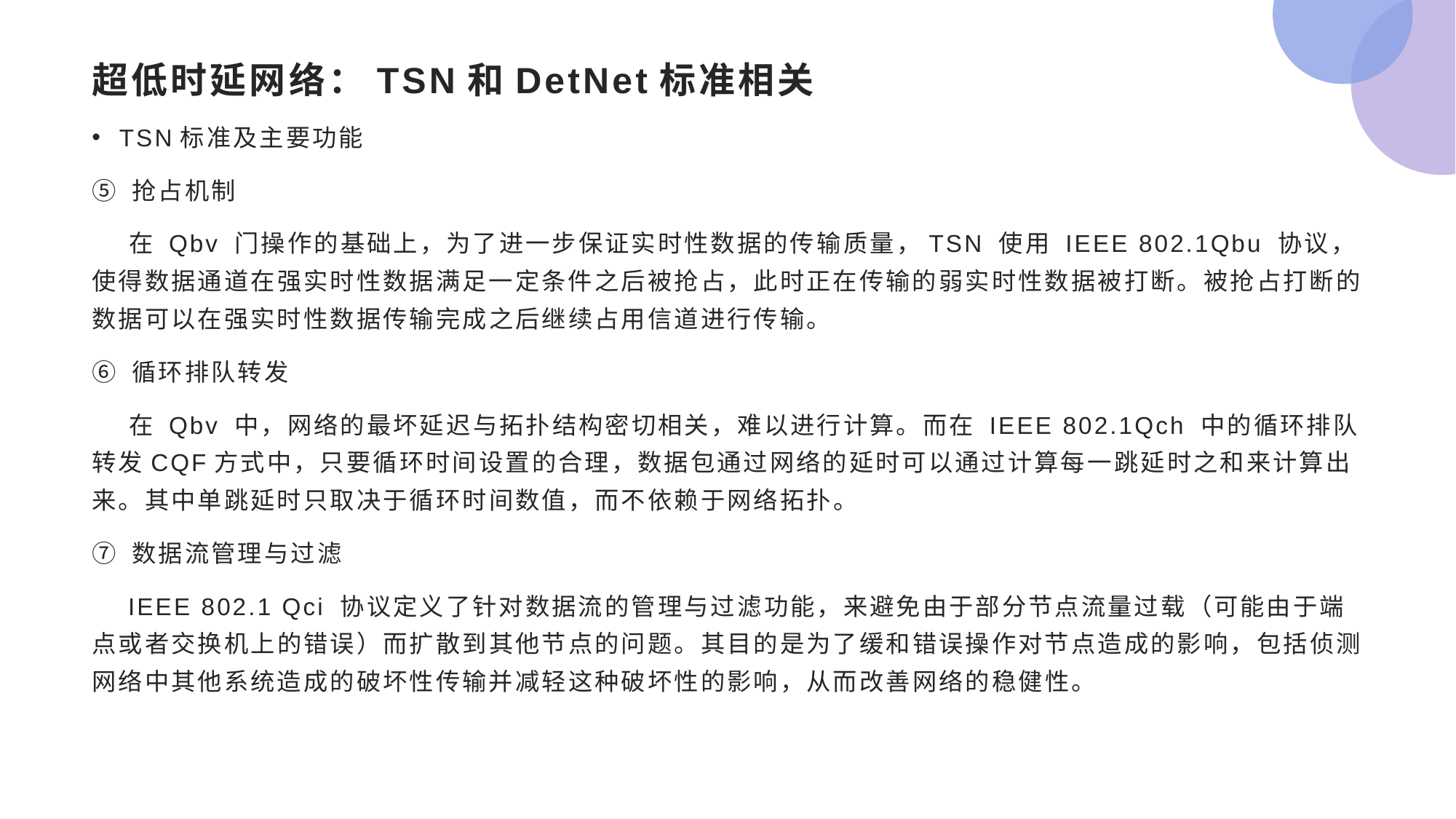

# 超低时延网络：TSN和DetNet标准相关
TSN标准及主要功能
⑤ 抢占机制
    在 Qbv 门操作的基础上，为了进一步保证实时性数据的传输质量，TSN 使用 IEEE 802.1Qbu 协议，使得数据通道在强实时性数据满足一定条件之后被抢占，此时正在传输的弱实时性数据被打断。被抢占打断的数据可以在强实时性数据传输完成之后继续占用信道进行传输。
⑥ 循环排队转发
    在 Qbv 中，网络的最坏延迟与拓扑结构密切相关，难以进行计算。而在 IEEE 802.1Qch 中的循环排队转发CQF方式中，只要循环时间设置的合理，数据包通过网络的延时可以通过计算每一跳延时之和来计算出来。其中单跳延时只取决于循环时间数值，而不依赖于网络拓扑。
⑦ 数据流管理与过滤
    IEEE 802.1 Qci 协议定义了针对数据流的管理与过滤功能，来避免由于部分节点流量过载（可能由于端点或者交换机上的错误）而扩散到其他节点的问题。其目的是为了缓和错误操作对节点造成的影响，包括侦测网络中其他系统造成的破坏性传输并减轻这种破坏性的影响，从而改善网络的稳健性。